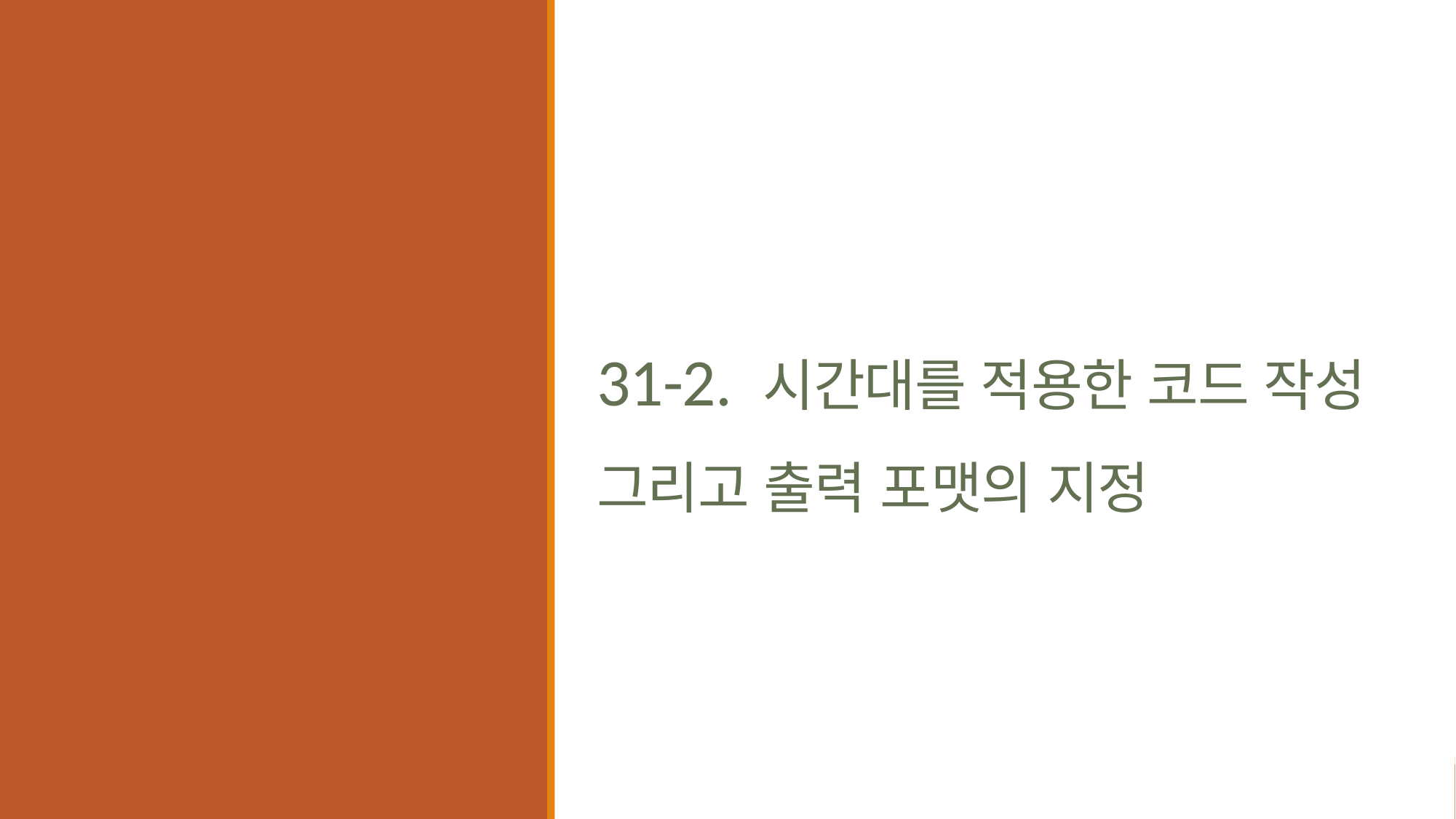

# 31-2. 시간대를 적용한 코드 작성 그리고 출력 포맷의 지정